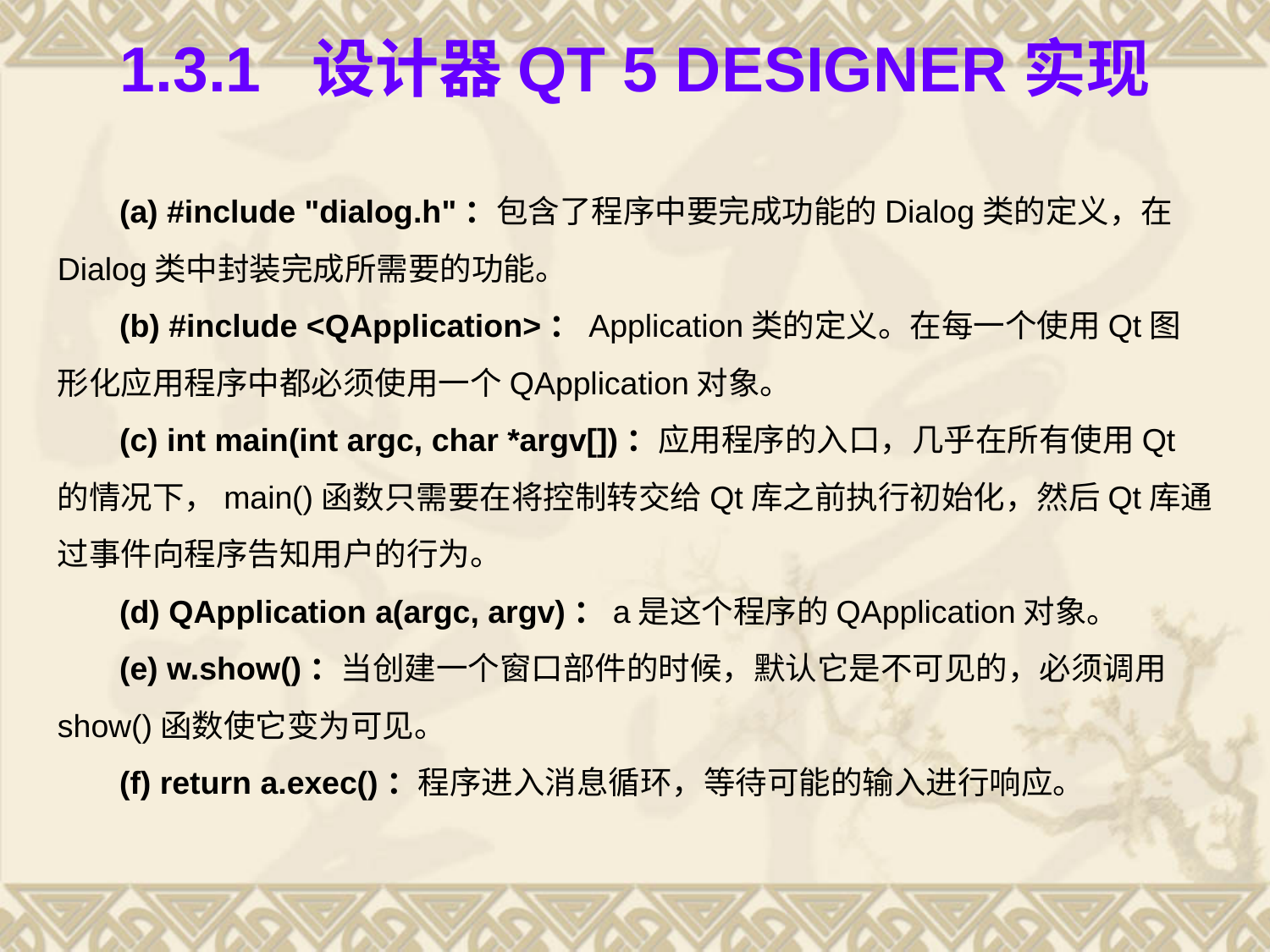

# 1.3.1  设计器Qt 5 Designer实现
(a) #include "dialog.h"：包含了程序中要完成功能的Dialog类的定义，在Dialog类中封装完成所需要的功能。
(b) #include <QApplication>：Application类的定义。在每一个使用Qt图形化应用程序中都必须使用一个QApplication对象。
(c) int main(int argc, char *argv[])：应用程序的入口，几乎在所有使用Qt的情况下，main()函数只需要在将控制转交给Qt库之前执行初始化，然后Qt库通过事件向程序告知用户的行为。
(d) QApplication a(argc, argv)：a是这个程序的QApplication对象。
(e) w.show()：当创建一个窗口部件的时候，默认它是不可见的，必须调用show()函数使它变为可见。
(f) return a.exec()：程序进入消息循环，等待可能的输入进行响应。